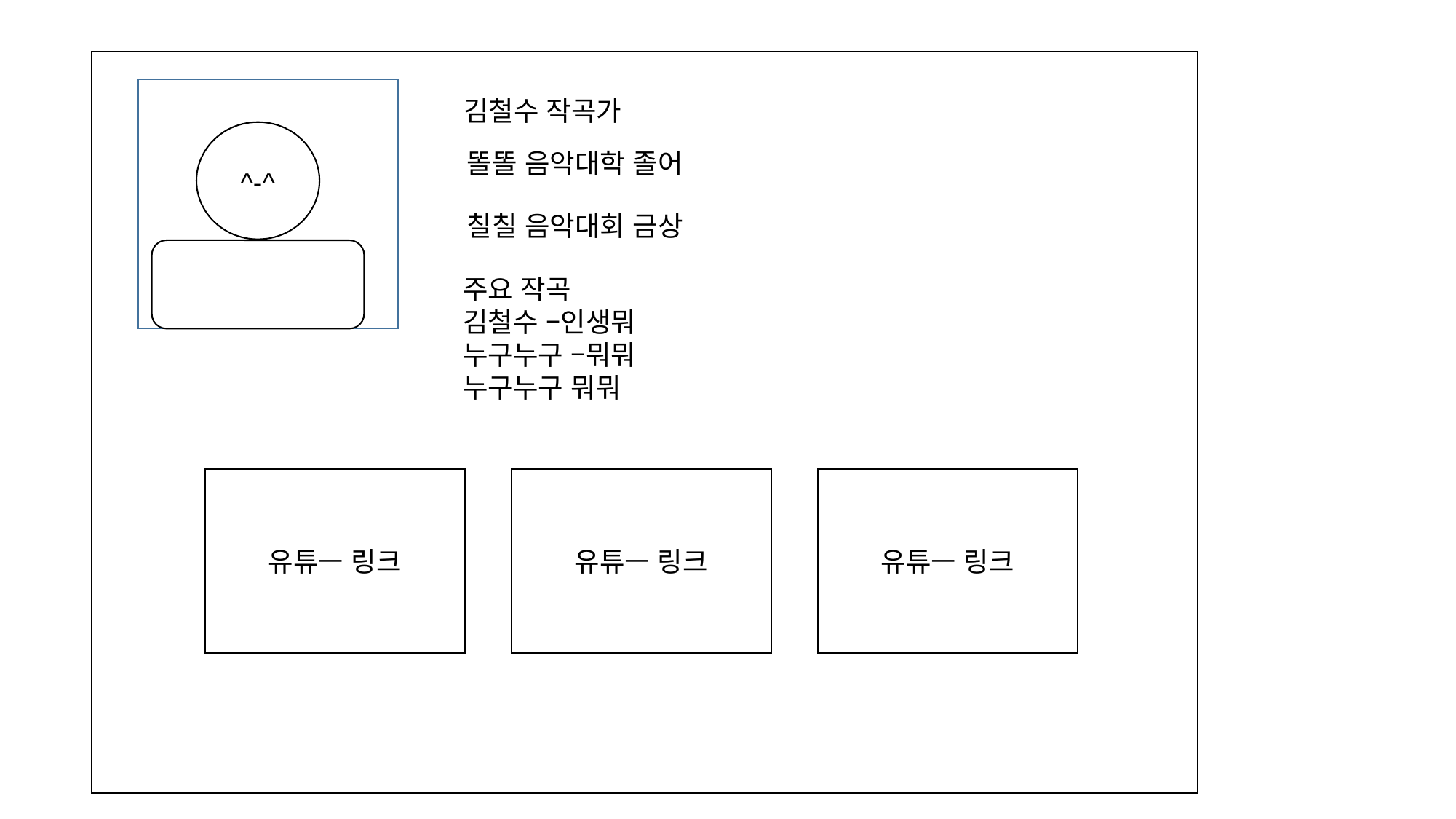

^-^

김철수 작곡가
똘똘 음악대학 졸어
칠칠 음악대회 금상
주요 작곡
김철수 –인생뭐
누구누구 –뭐뭐
누구누구 뭐뭐
유튜ㅡ 링크
유튜ㅡ 링크
유튜ㅡ 링크